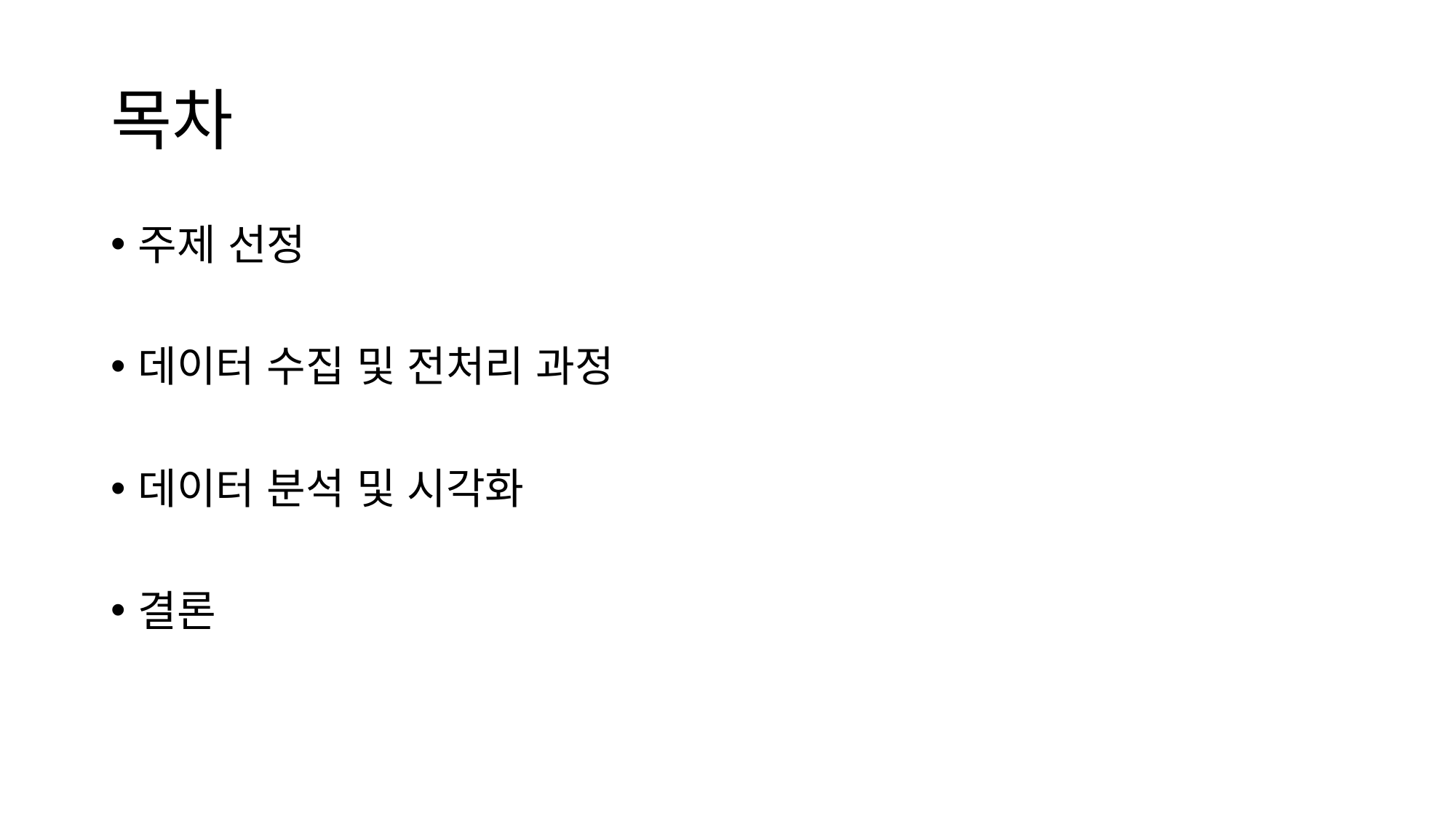

# 목차
주제 선정

데이터 수집 및 전처리 과정

데이터 분석 및 시각화

결론